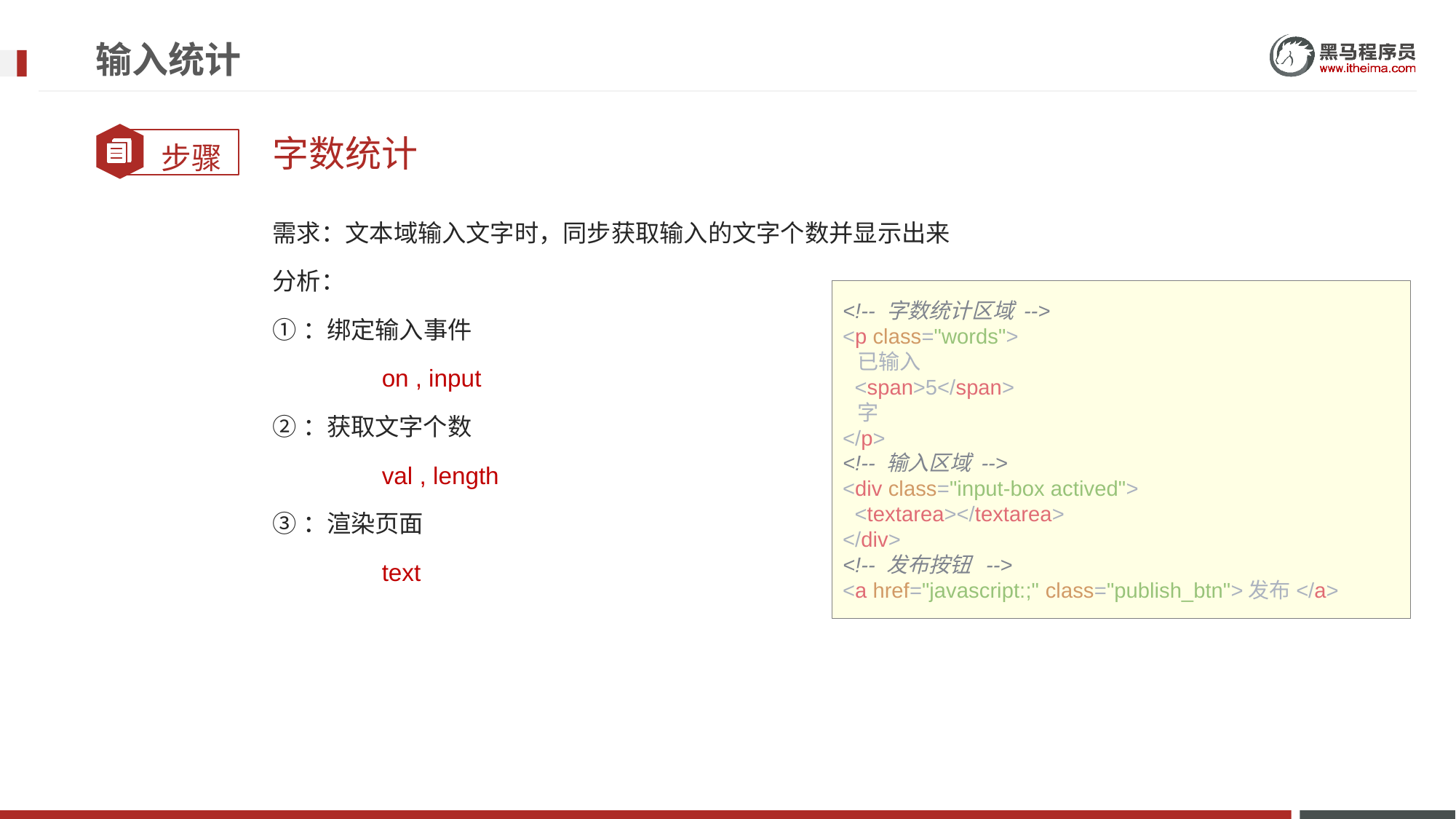

# 输入统计
字数统计
需求：文本域输入文字时，同步获取输入的文字个数并显示出来
分析：
①：绑定输入事件
	on , input
②：获取文字个数
	val , length
③：渲染页面
	text

<!-- 字数统计区域 -->
<p class="words">
  已输入
  <span>5</span>
  字
</p>
<!-- 输入区域 -->
<div class="input-box actived">
  <textarea></textarea>
</div>
<!-- 发布按钮  -->
<a href="javascript:;" class="publish_btn">发布</a>